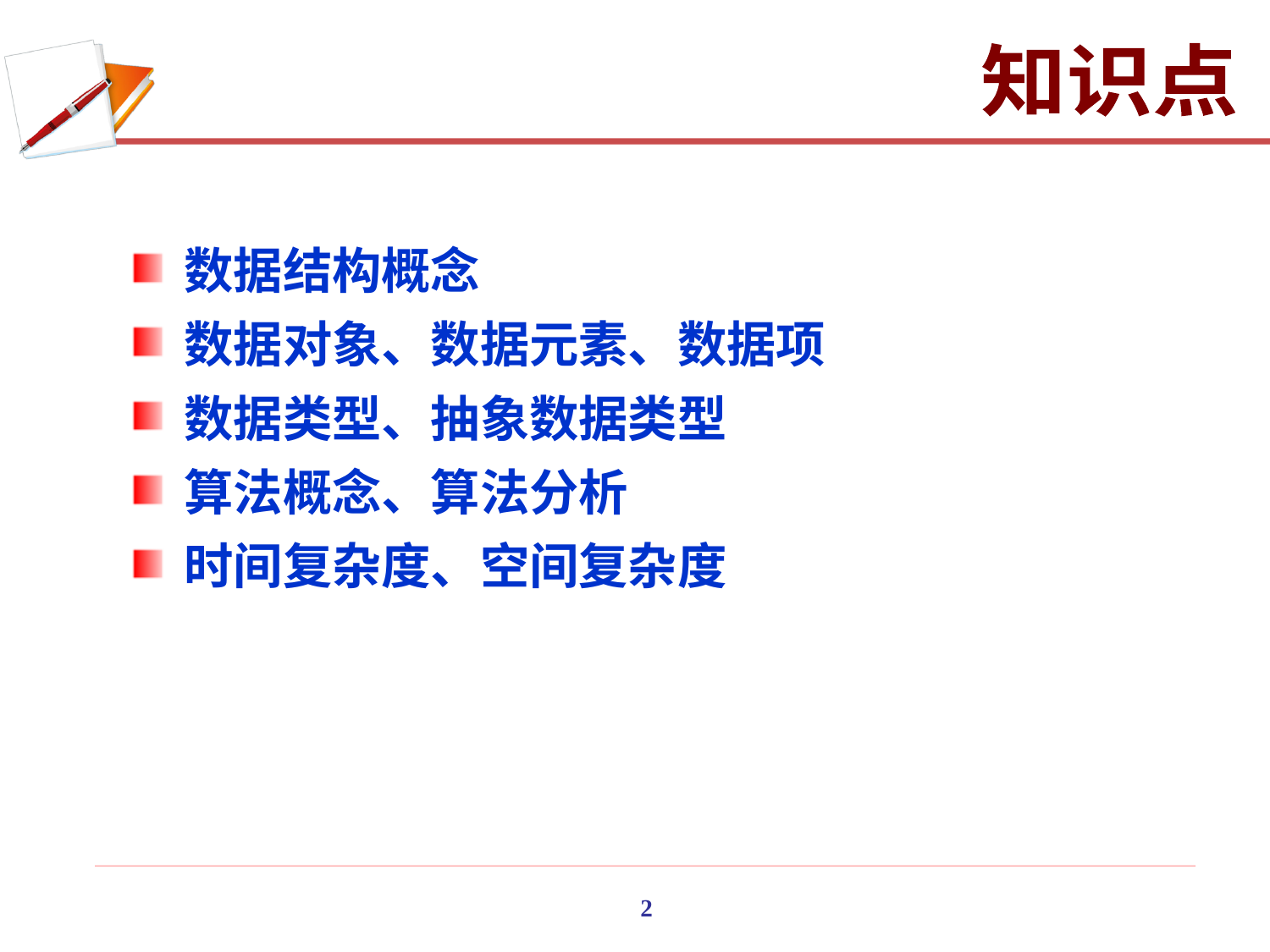

知识点
数据结构概念
数据对象、数据元素、数据项
数据类型、抽象数据类型
算法概念、算法分析
时间复杂度、空间复杂度